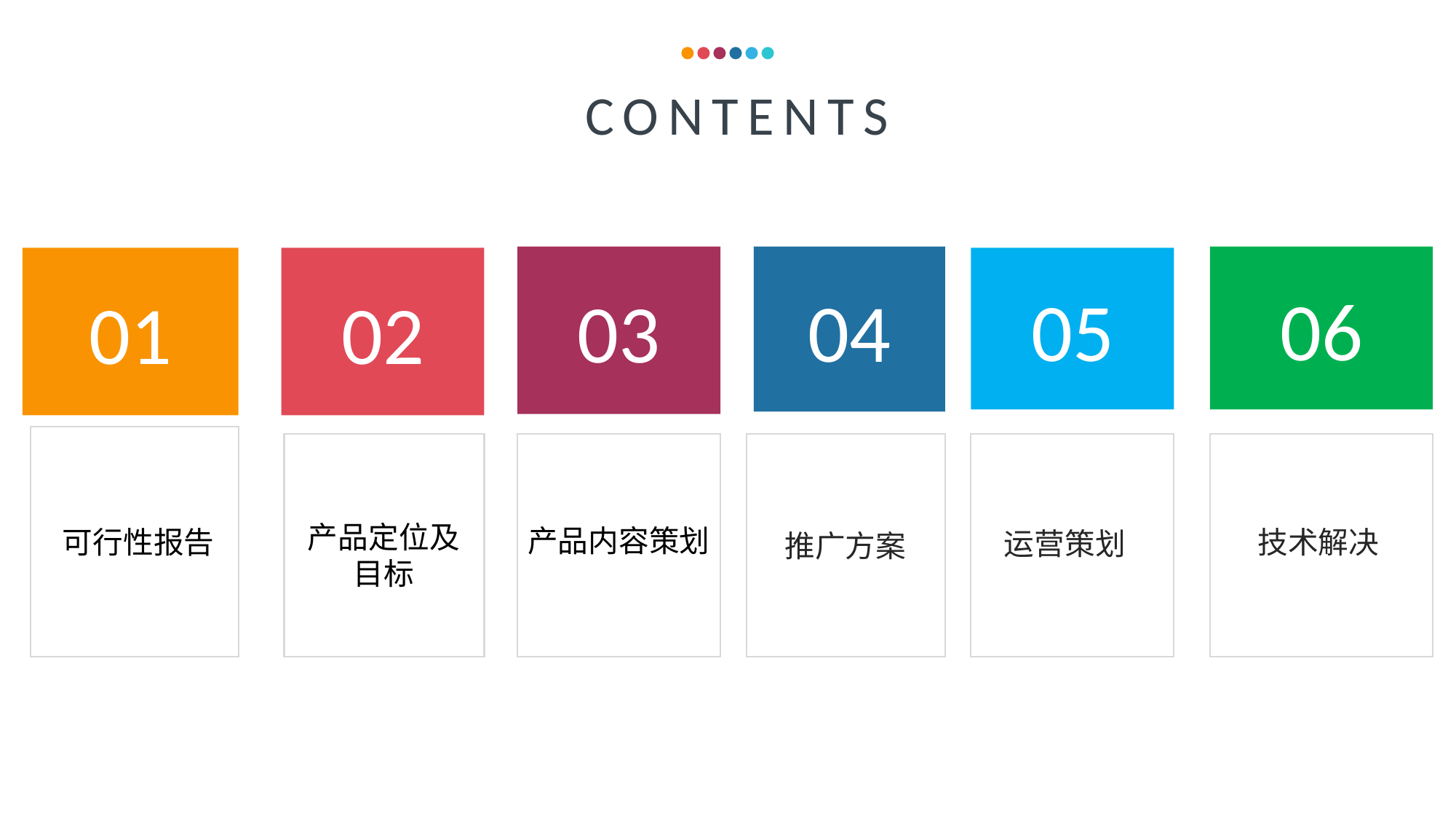

CONTENTS
03
04
06
02
01
05

产品定位及
目标
产品内容策划
可行性报告
技术解决
运营策划
推广方案